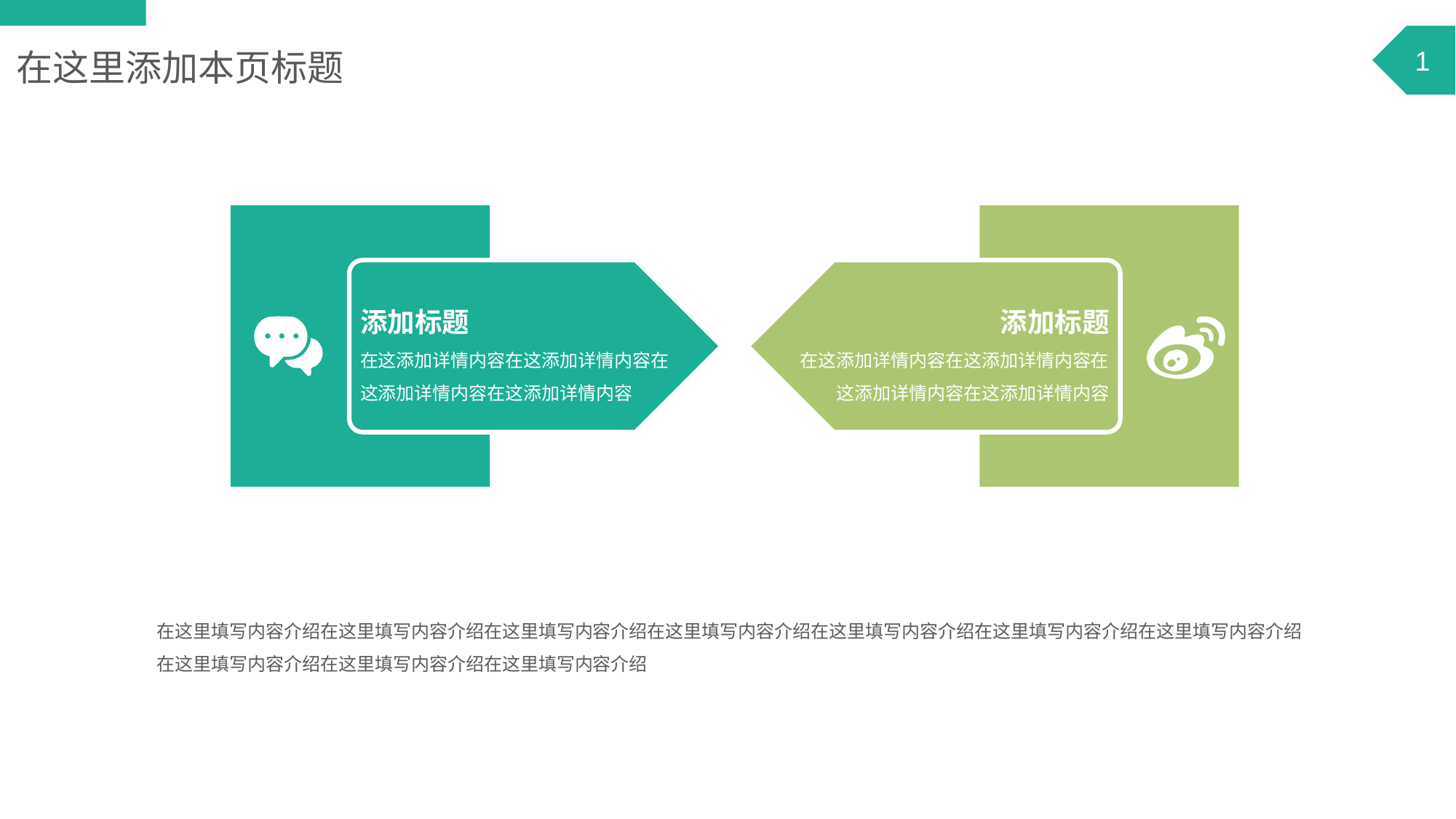

1
在这里添加本页标题

添加标题
在这添加详情内容在这添加详情内容在这添加详情内容在这添加详情内容
添加标题
在这添加详情内容在这添加详情内容在这添加详情内容在这添加详情内容

在这里填写内容介绍在这里填写内容介绍在这里填写内容介绍在这里填写内容介绍在这里填写内容介绍在这里填写内容介绍在这里填写内容介绍在这里填写内容介绍在这里填写内容介绍在这里填写内容介绍